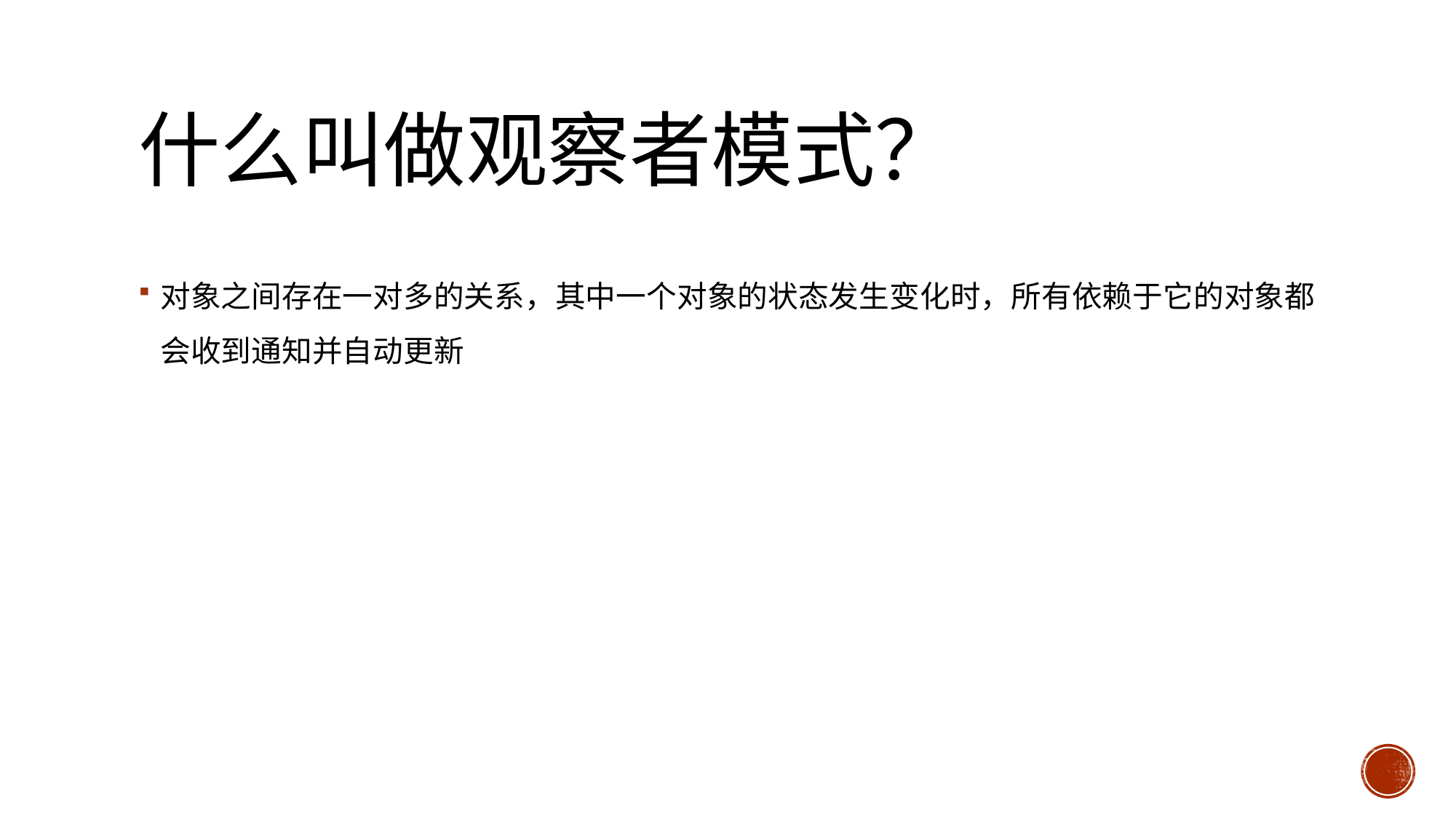

# 什么叫做观察者模式？
对象之间存在一对多的关系，其中一个对象的状态发生变化时，所有依赖于它的对象都会收到通知并自动更新